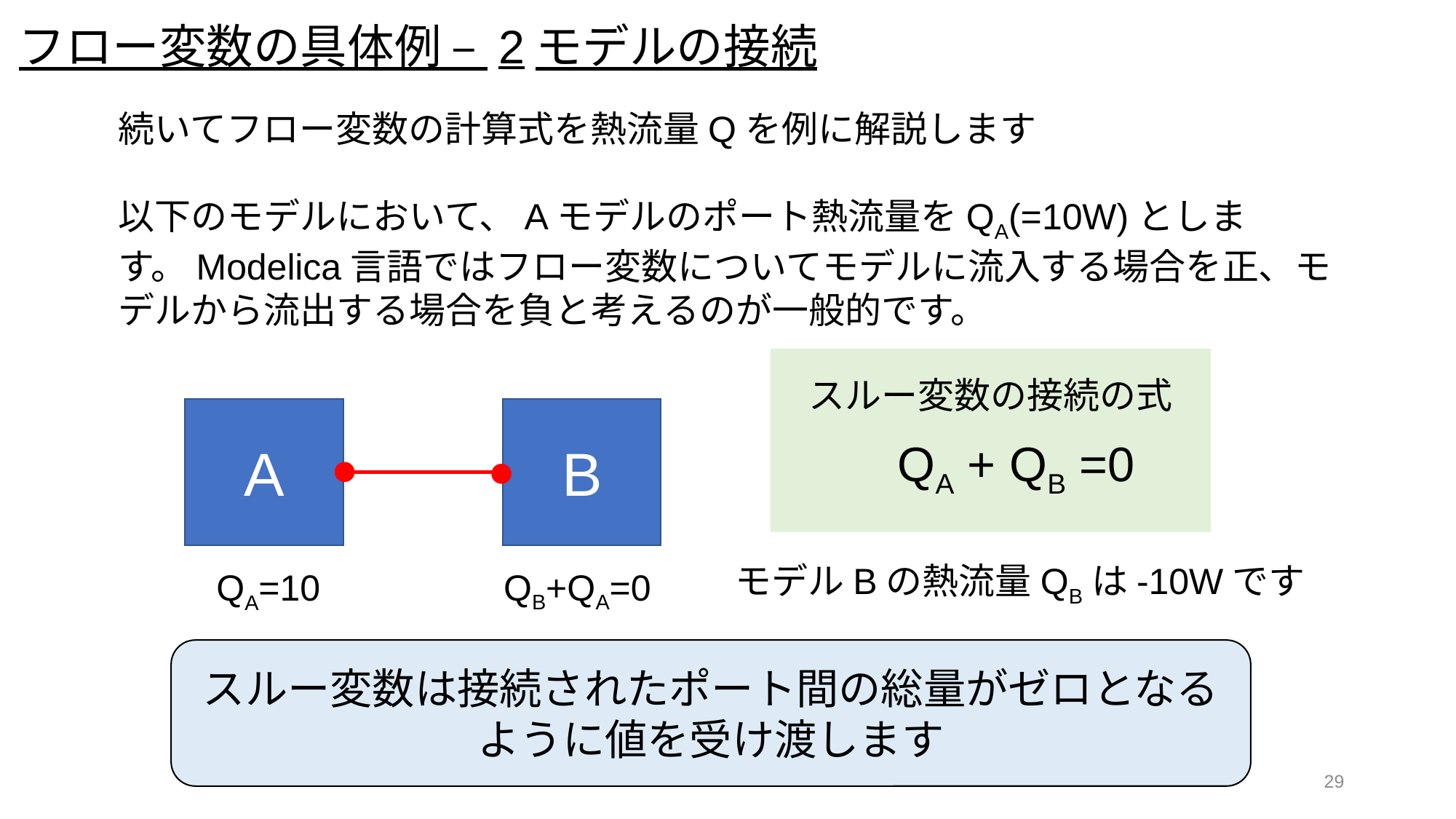

フロー変数の具体例 – 2モデルの接続
続いてフロー変数の計算式を熱流量Qを例に解説します

以下のモデルにおいて、Aモデルのポート熱流量をQA(=10W)とします。Modelica言語ではフロー変数についてモデルに流入する場合を正、モデルから流出する場合を負と考えるのが一般的です。

スルー変数の接続の式
A
B
QA + QB =0

モデルBの熱流量QBは-10Wです
QB+QA=0
QA=10
スルー変数は接続されたポート間の総量がゼロとなるように値を受け渡します
29